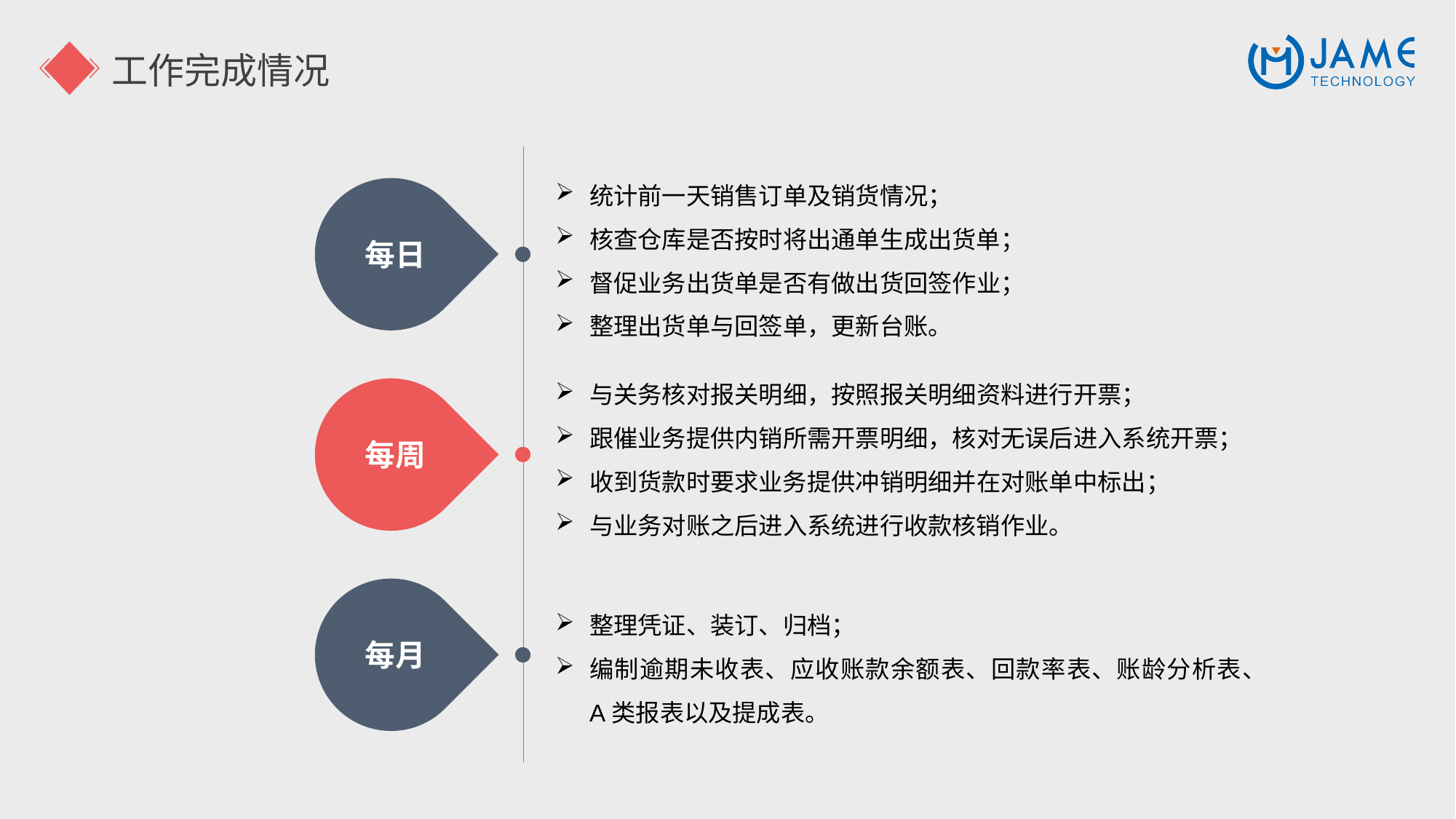

工作完成情况
统计前一天销售订单及销货情况；
核查仓库是否按时将出通单生成出货单；
督促业务出货单是否有做出货回签作业；
整理出货单与回签单，更新台账。

每日

与关务核对报关明细，按照报关明细资料进行开票；
跟催业务提供内销所需开票明细，核对无误后进入系统开票；
收到货款时要求业务提供冲销明细并在对账单中标出；
与业务对账之后进入系统进行收款核销作业。

每周

每月
整理凭证、装订、归档；
编制逾期未收表、应收账款余额表、回款率表、账龄分析表、A类报表以及提成表。